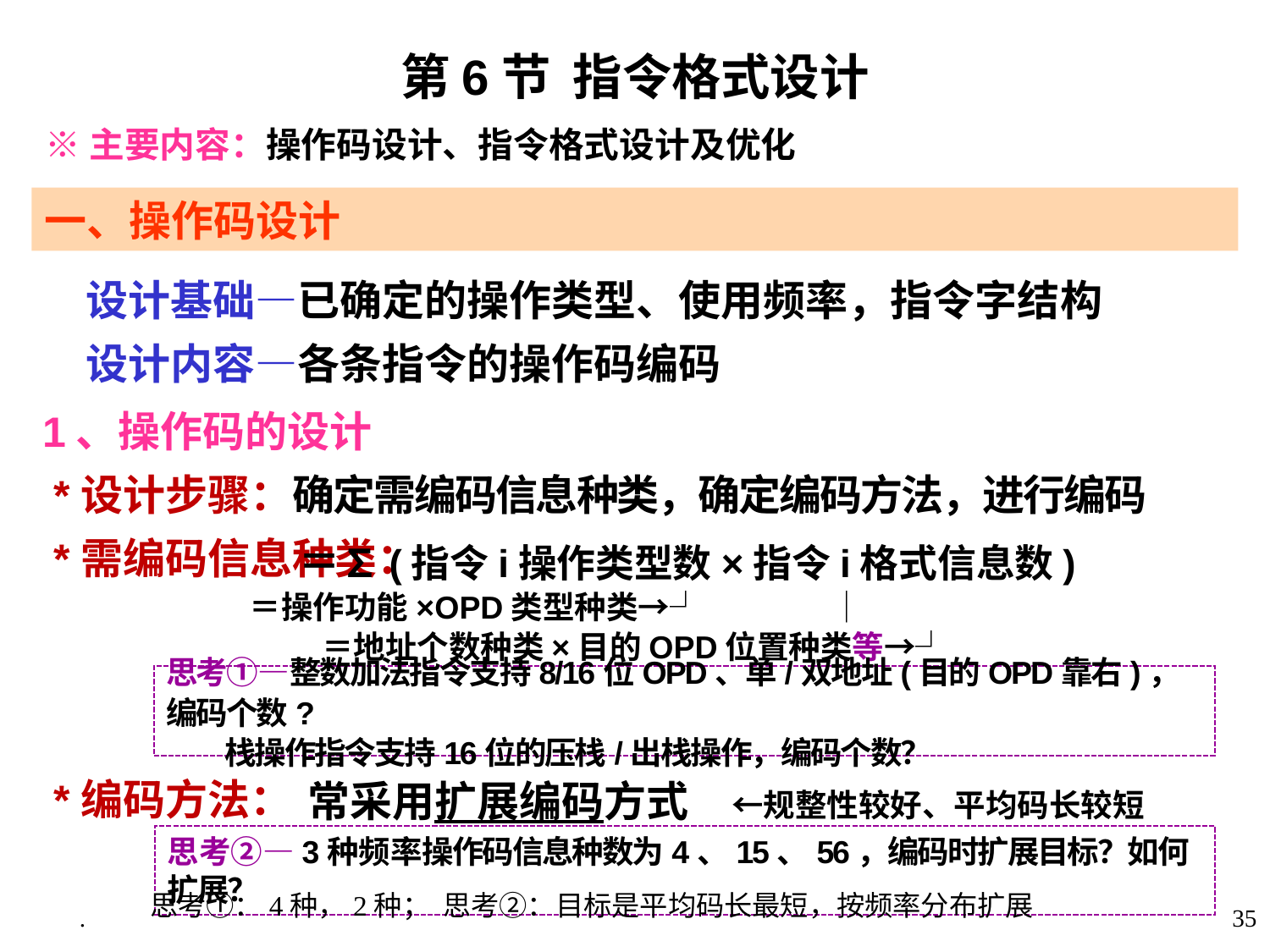

第6节  指令格式设计
 ※主要内容：操作码设计、指令格式设计及优化
一、操作码设计
   设计基础—已确定的操作类型、使用频率，指令字结构
   设计内容—各条指令的操作码编码
1、操作码的设计
 *设计步骤：确定需编码信息种类，确定编码方法，进行编码
 *需编码信息种类：

 *编码方法：
            ＝∑(指令i操作类型数×指令i格式信息数)
         ＝操作功能×OPD类型种类→┘                  │
                   ＝地址个数种类×目的OPD位置种类等→┘
思考①—整数加法指令支持8/16位OPD、单/双地址(目的OPD靠右)，编码个数?
         栈操作指令支持16位的压栈/出栈操作，编码个数？
常采用扩展编码方式      ←规整性较好、平均码长较短
思考②—3种频率操作码信息种数为4、15、56，编码时扩展目标？如何扩展？
思考①：4种，2种；  思考②：目标是平均码长最短，按频率分布扩展
.
35